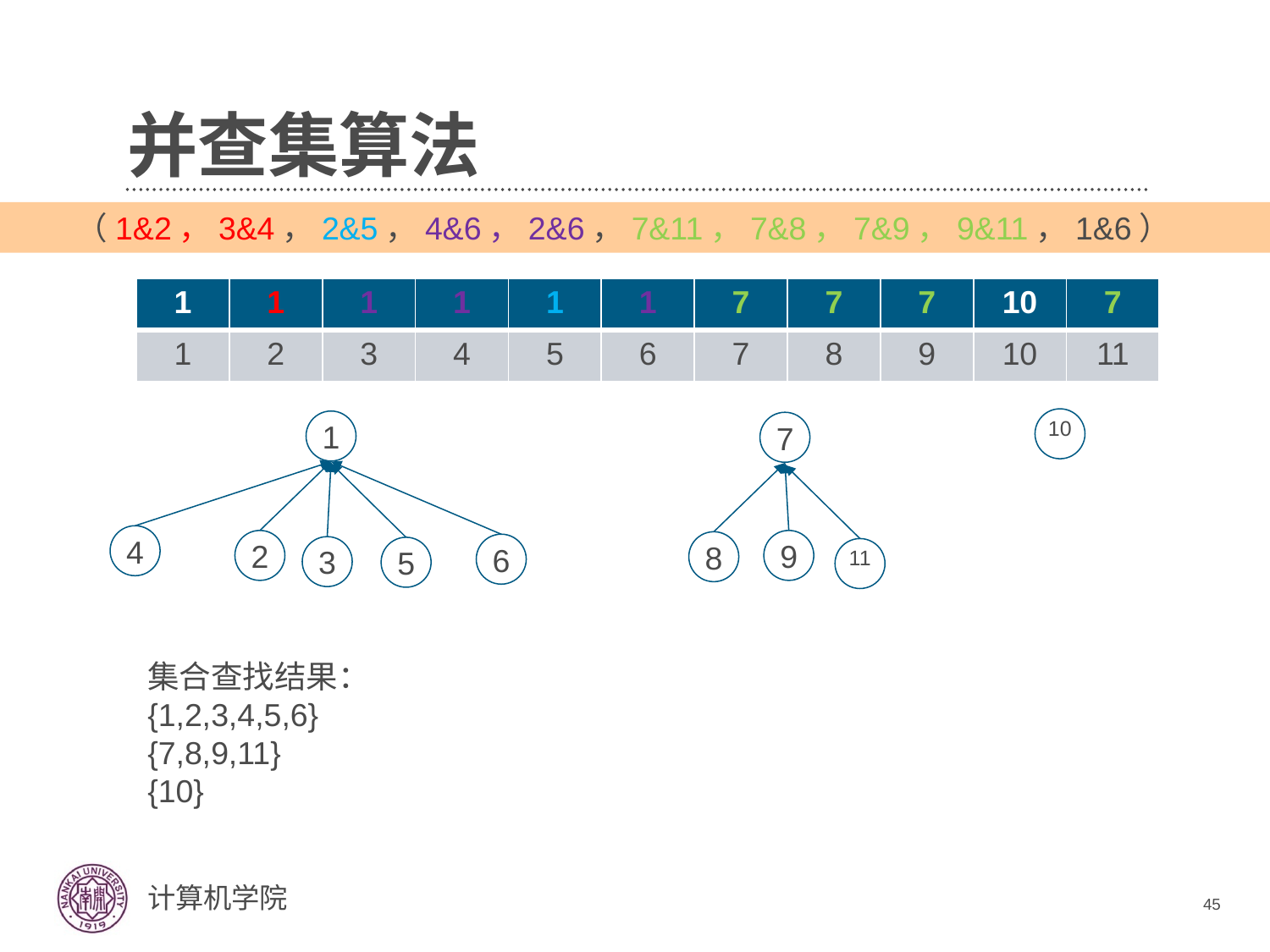

# 并查集算法
（1&2，3&4，2&5，4&6，2&6，7&11，7&8，7&9，9&11，1&6）
| 1 | 1 | 1 | 1 | 1 | 1 | 7 | 7 | 7 | 10 | 7 |
| --- | --- | --- | --- | --- | --- | --- | --- | --- | --- | --- |
| 1 | 2 | 3 | 4 | 5 | 6 | 7 | 8 | 9 | 10 | 11 |

10

1

7

4

2

9

8

6

3

5

11
集合查找结果：
{1,2,3,4,5,6}
{7,8,9,11}
{10}
45